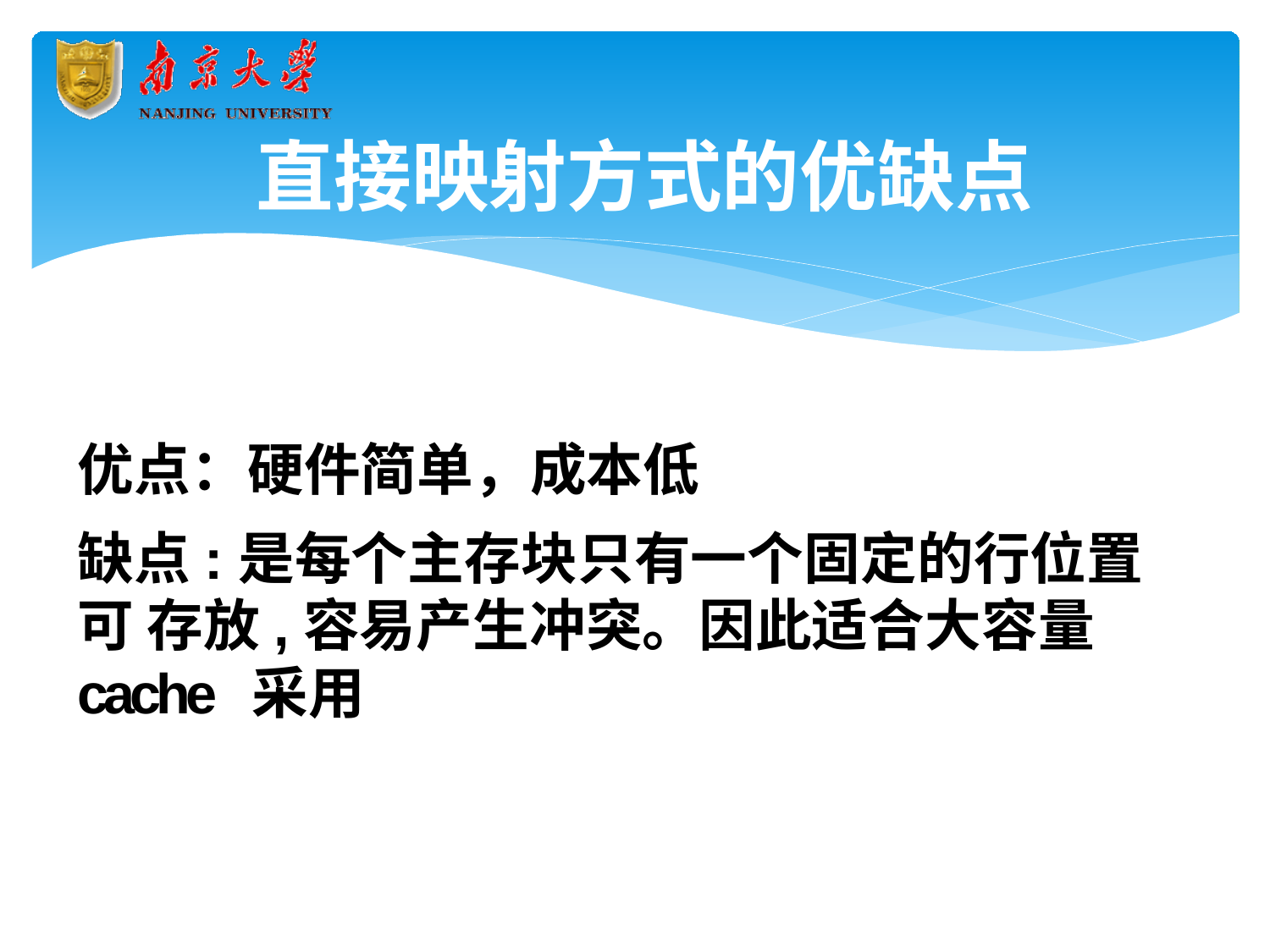

# 直接映射方式的优缺点
优点：硬件简单，成本低
缺点:是每个主存块只有一个固定的行位置可 存放,容易产生冲突。因此适合大容量cache  采用